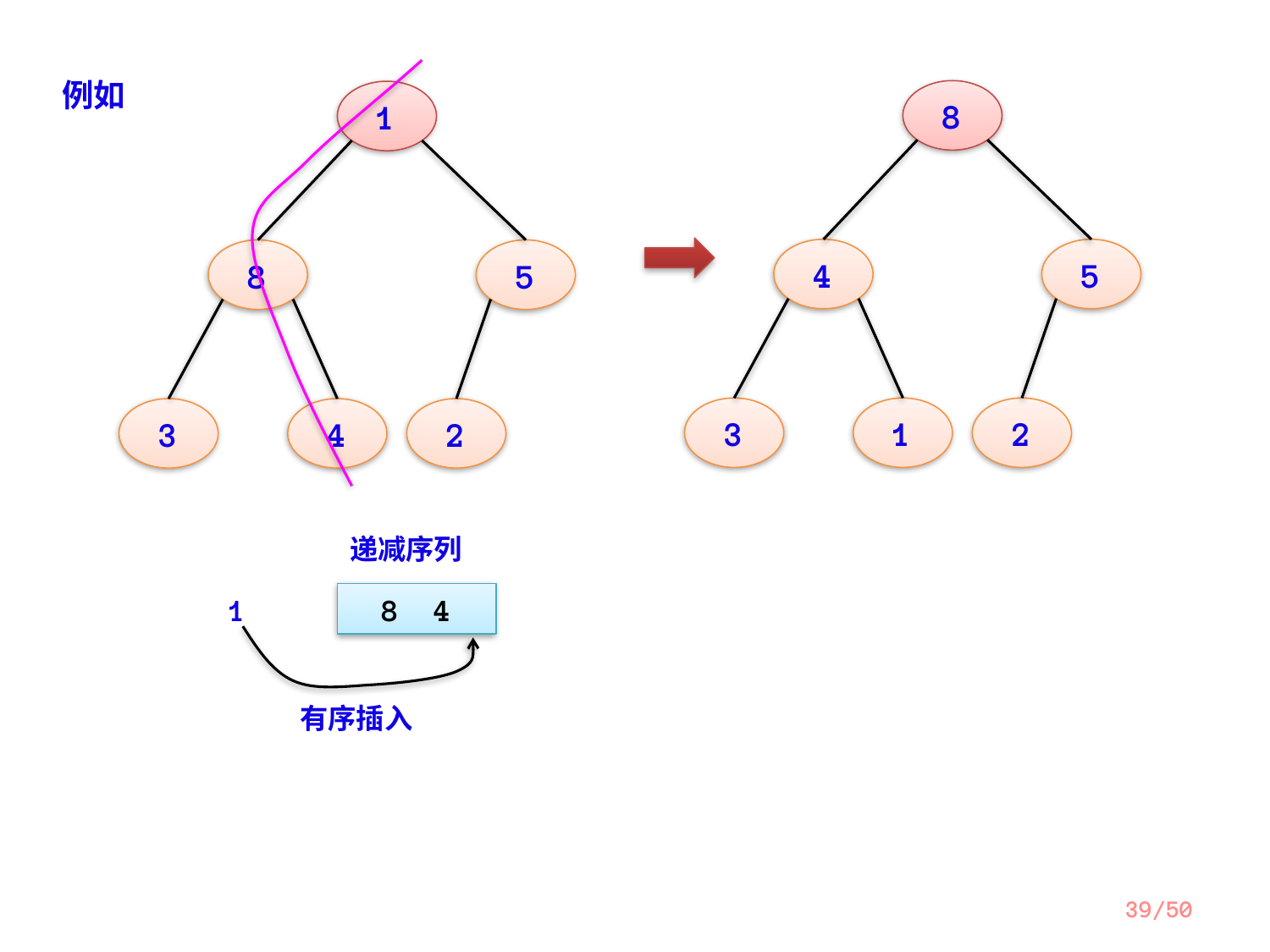

例如
8

4
5
3
1
2
1
8
5
3
4
2
递减序列
1
8  4

有序插入
39/50